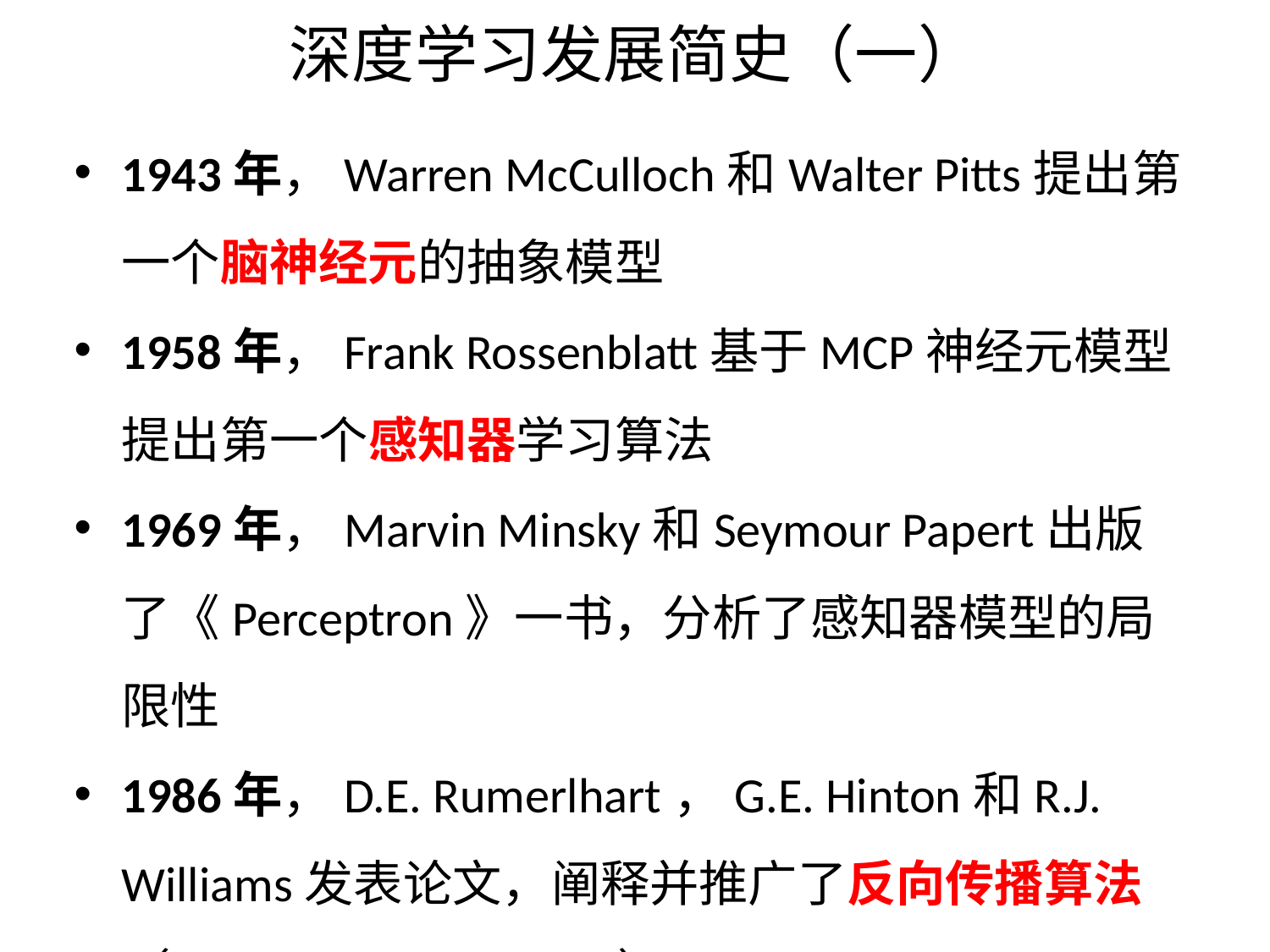

# 深度学习发展简史（一）
1943年，Warren McCulloch和Walter Pitts提出第一个脑神经元的抽象模型
1958年，Frank Rossenblatt基于MCP神经元模型提出第一个感知器学习算法
1969年，Marvin Minsky和Seymour Papert出版了《Perceptron》一书，分析了感知器模型的局限性
1986年，D.E. Rumerlhart，G.E. Hinton和R.J. Williams发表论文，阐释并推广了反向传播算法（Back Propagation, BP）